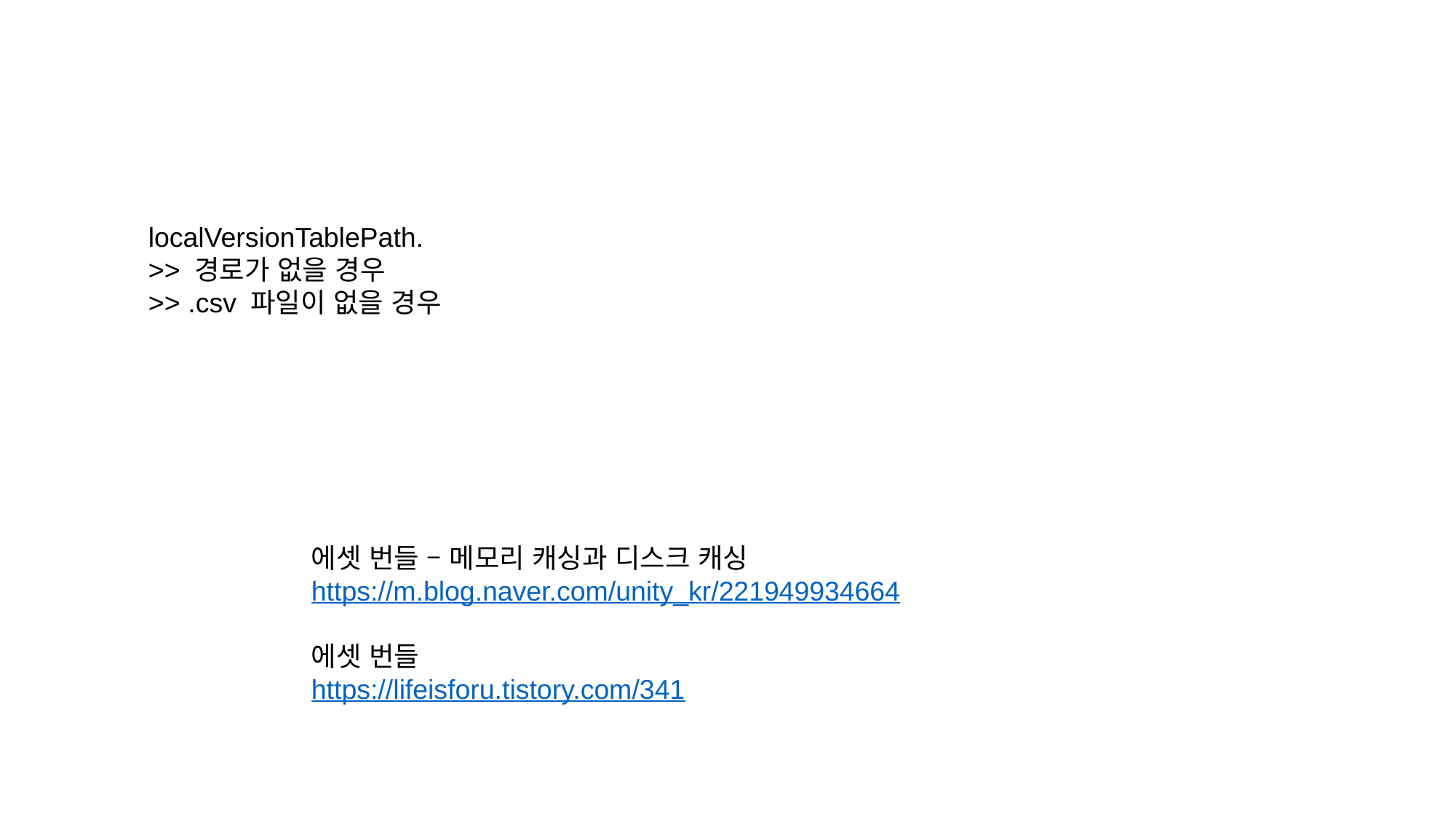

localVersionTablePath.
>> 경로가 없을 경우
>> .csv 파일이 없을 경우
에셋 번들 – 메모리 캐싱과 디스크 캐싱
https://m.blog.naver.com/unity_kr/221949934664

에셋 번들
https://lifeisforu.tistory.com/341